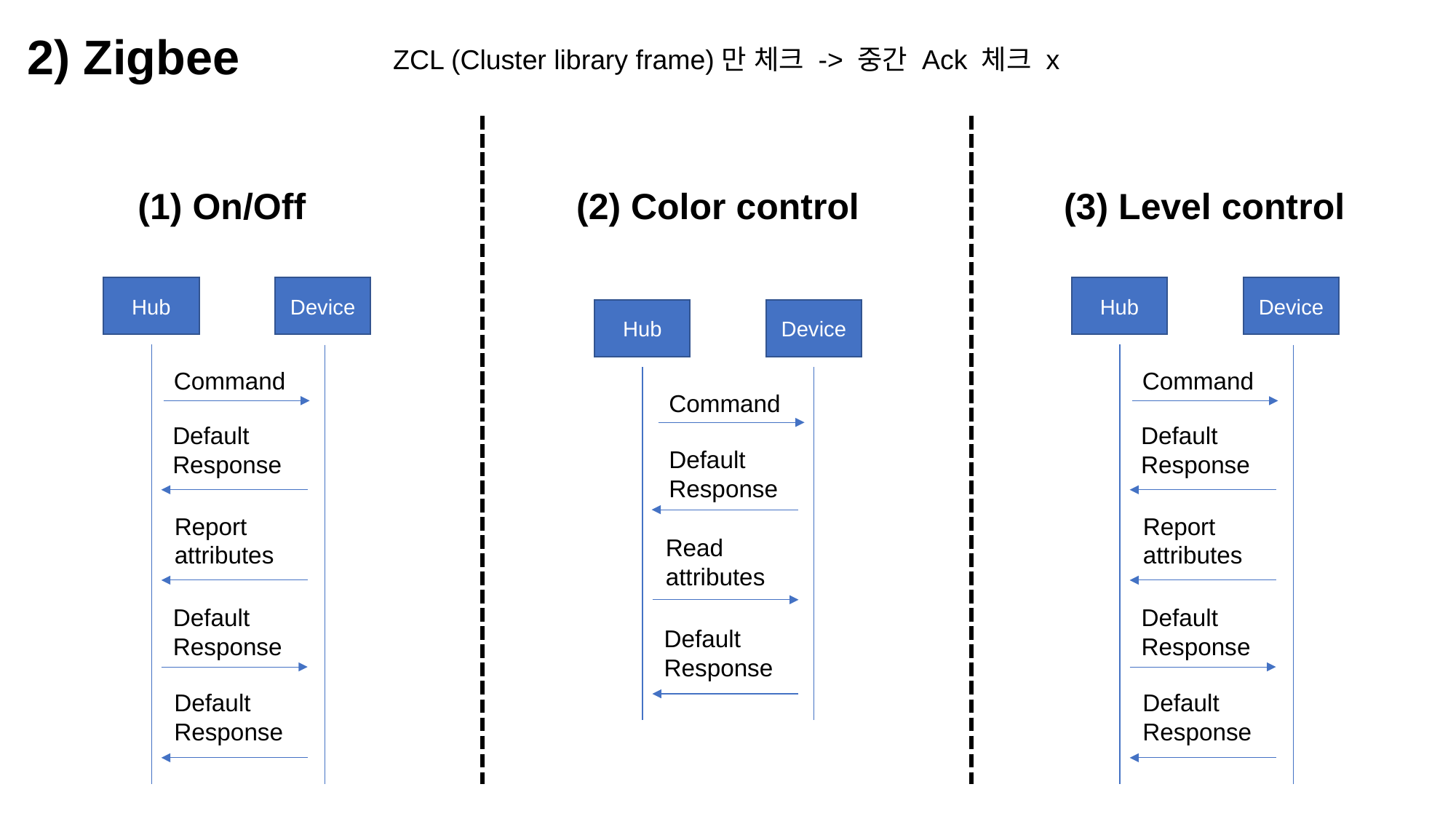

2) Zigbee
ZCL (Cluster library frame)만 체크 -> 중간 Ack 체크 x
(1) On/Off
(2) Color control
(3) Level control
Device
Hub
Command
Default Response
Report attributes
Default Response
Default Response
Device
Hub
Command
Default Response
Report attributes
Default Response
Default Response
Device
Hub
Command
Default Response
Read attributes
Default Response